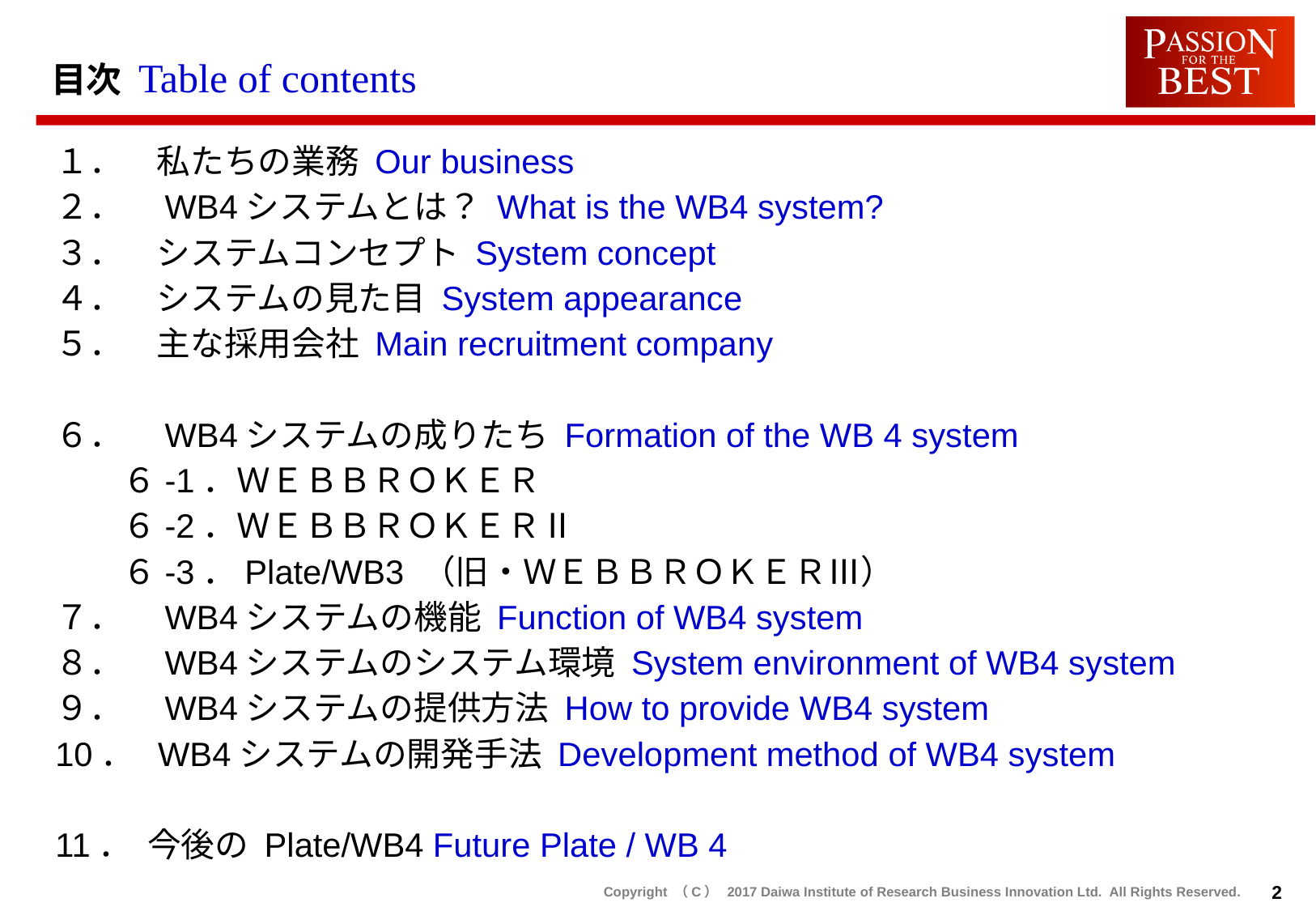

目次 Table of contents
１．　私たちの業務 Our business
２．　WB4システムとは？ What is the WB4 system?
３．　システムコンセプト System concept
４．　システムの見た目 System appearance
５．　主な採用会社 Main recruitment company

６．　WB4システムの成りたち Formation of the WB 4 system
　　６-1．ＷＥＢＢＲＯＫＥＲ
　　６-2．ＷＥＢＢＲＯＫＥＲⅡ
　　６-3．Plate/WB3 （旧・ＷＥＢＢＲＯＫＥＲⅢ）
７．　WB4システムの機能 Function of WB4 system
８．　WB4システムのシステム環境 System environment of WB4 system
９．　WB4システムの提供方法 How to provide WB4 system
10．  WB4システムの開発手法 Development method of WB4 system

11．  今後の Plate/WB4 Future Plate / WB 4